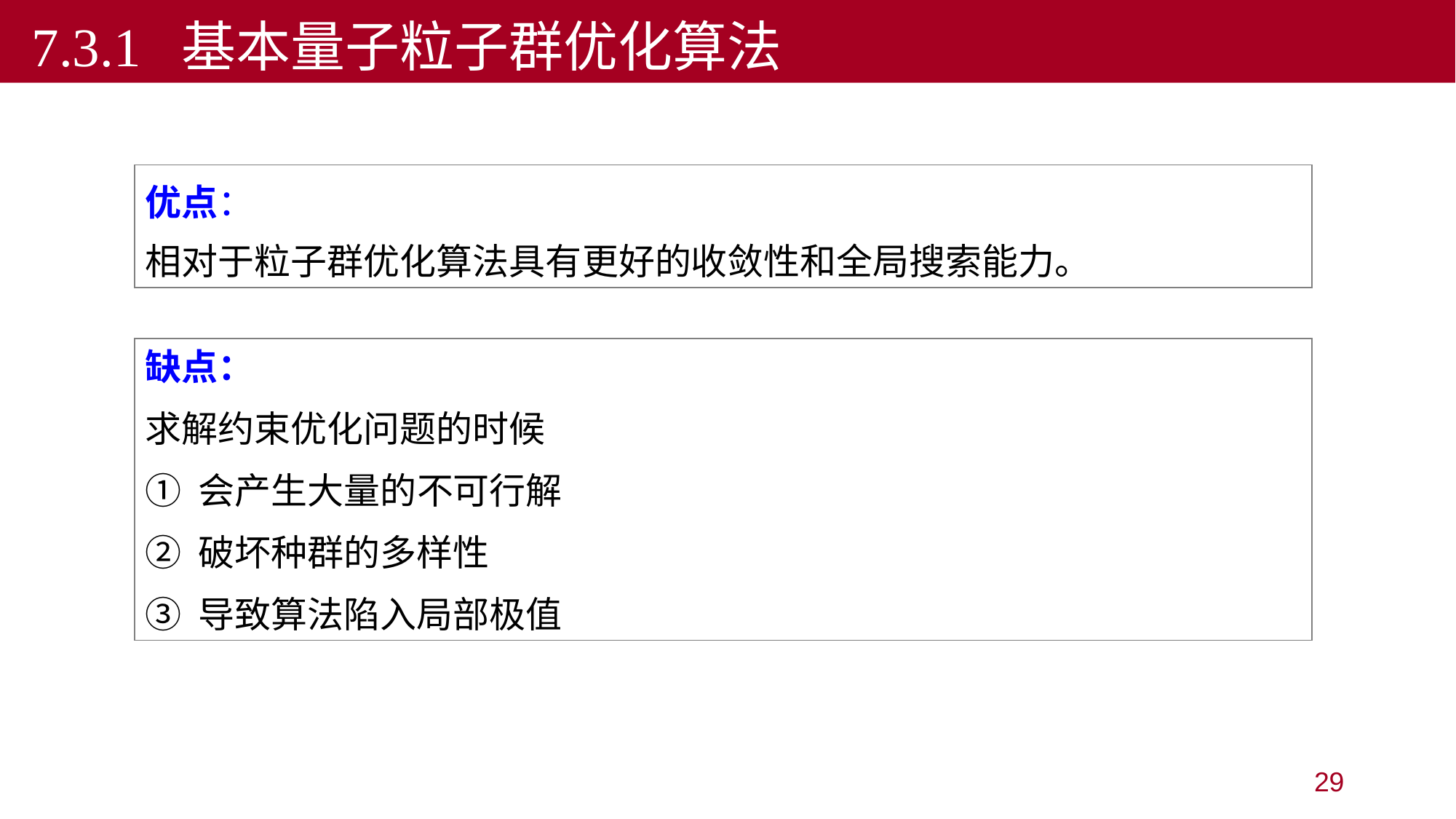

7.3.1  基本量子粒子群优化算法

优点：
相对于粒子群优化算法具有更好的收敛性和全局搜索能力。
缺点：
求解约束优化问题的时候
① 会产生大量的不可行解
② 破坏种群的多样性
③ 导致算法陷入局部极值
29